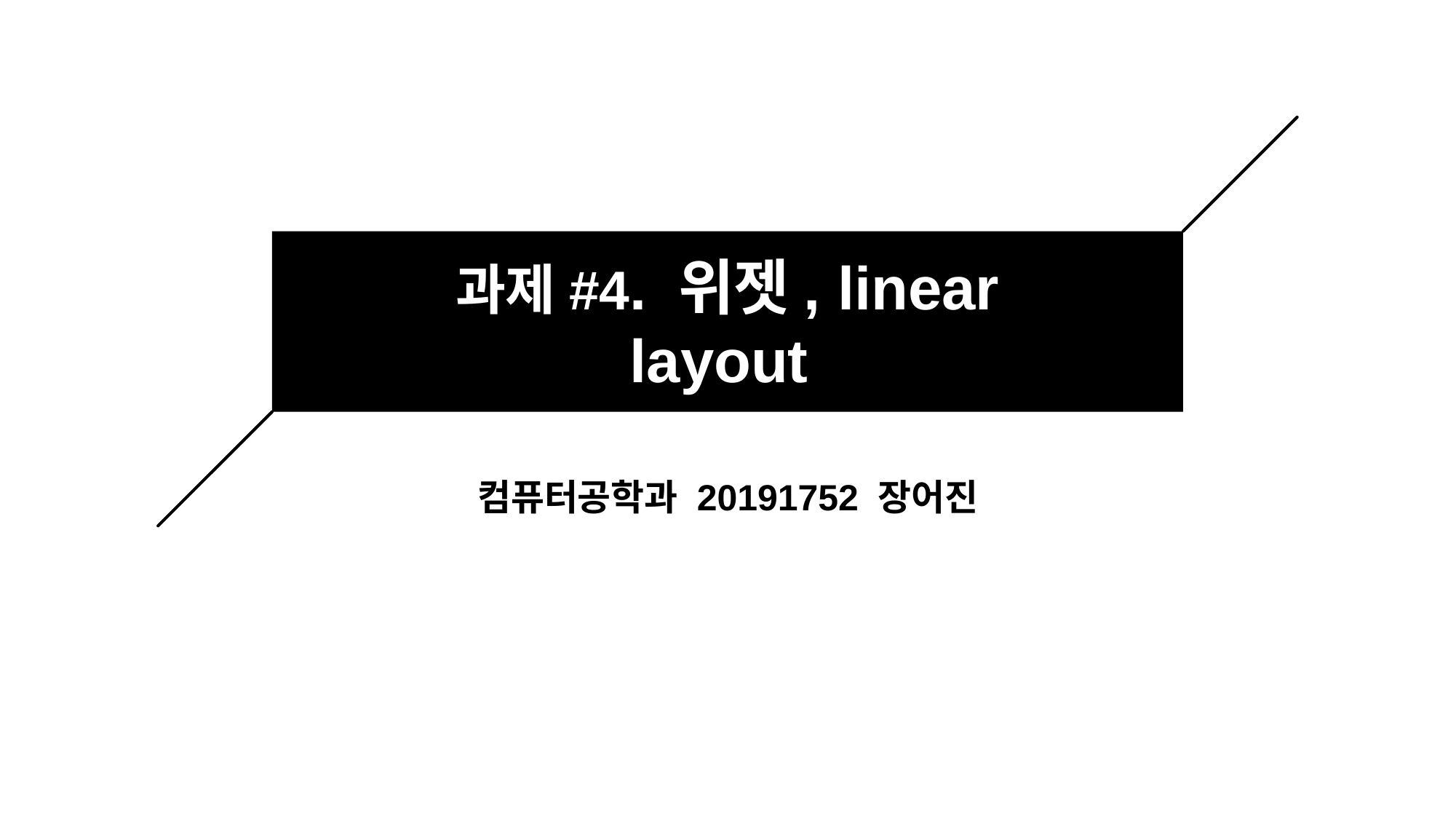

과제#4. 위젯, linear layout
컴퓨터공학과 20191752 장어진